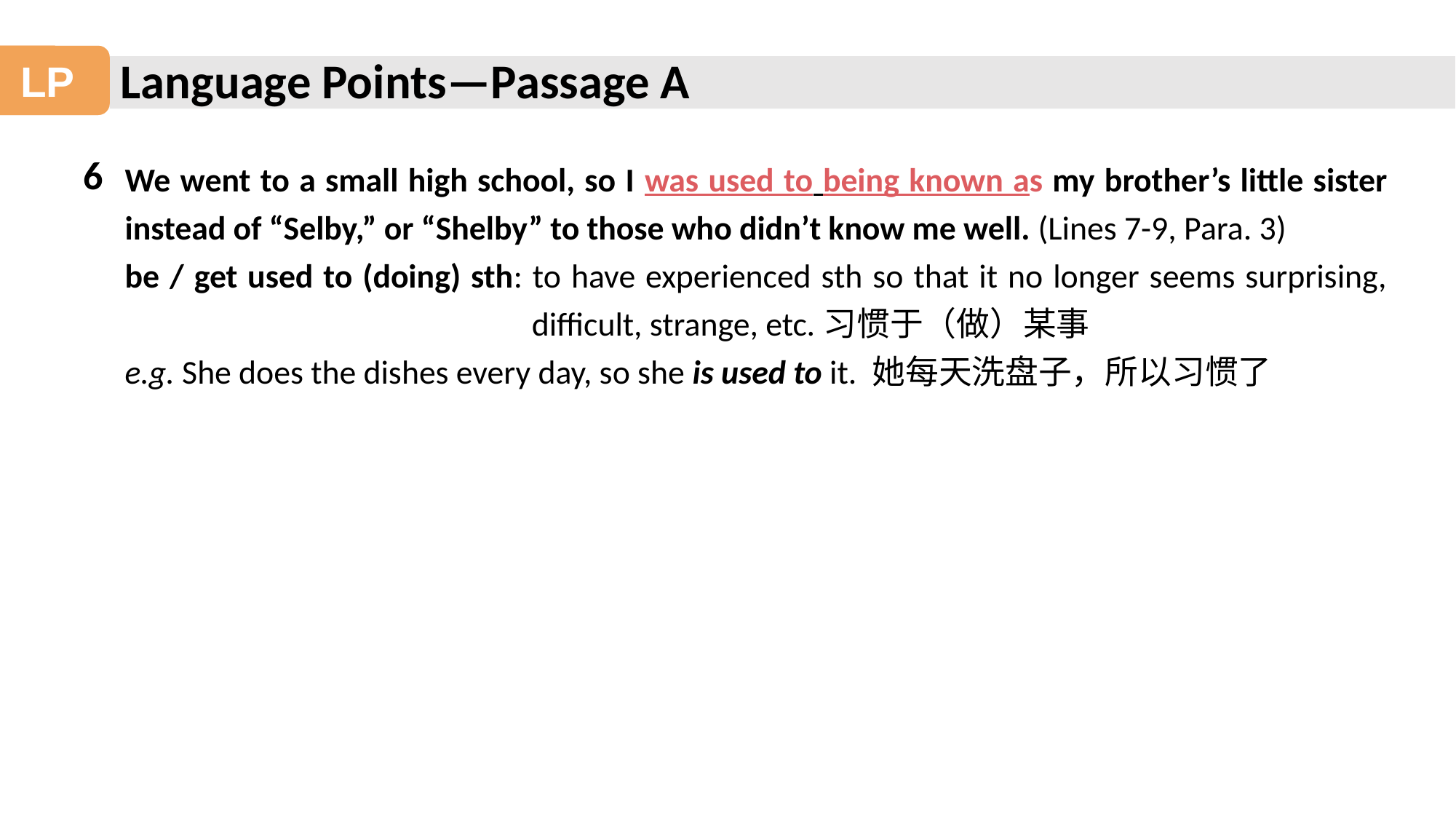

Language Points—Passage A
LP

We went to a small high school, so I was used to being known as my brother’s little sister instead of “Selby,” or “Shelby” to those who didn’t know me well. (Lines 7-9, Para. 3)
be / get used to (doing) sth: to have experienced sth so that it no longer seems surprising, difficult, strange, etc.习惯于（做）某事
e.g. She does the dishes every day, so she is used to it. 她每天洗盘子，所以习惯了
6